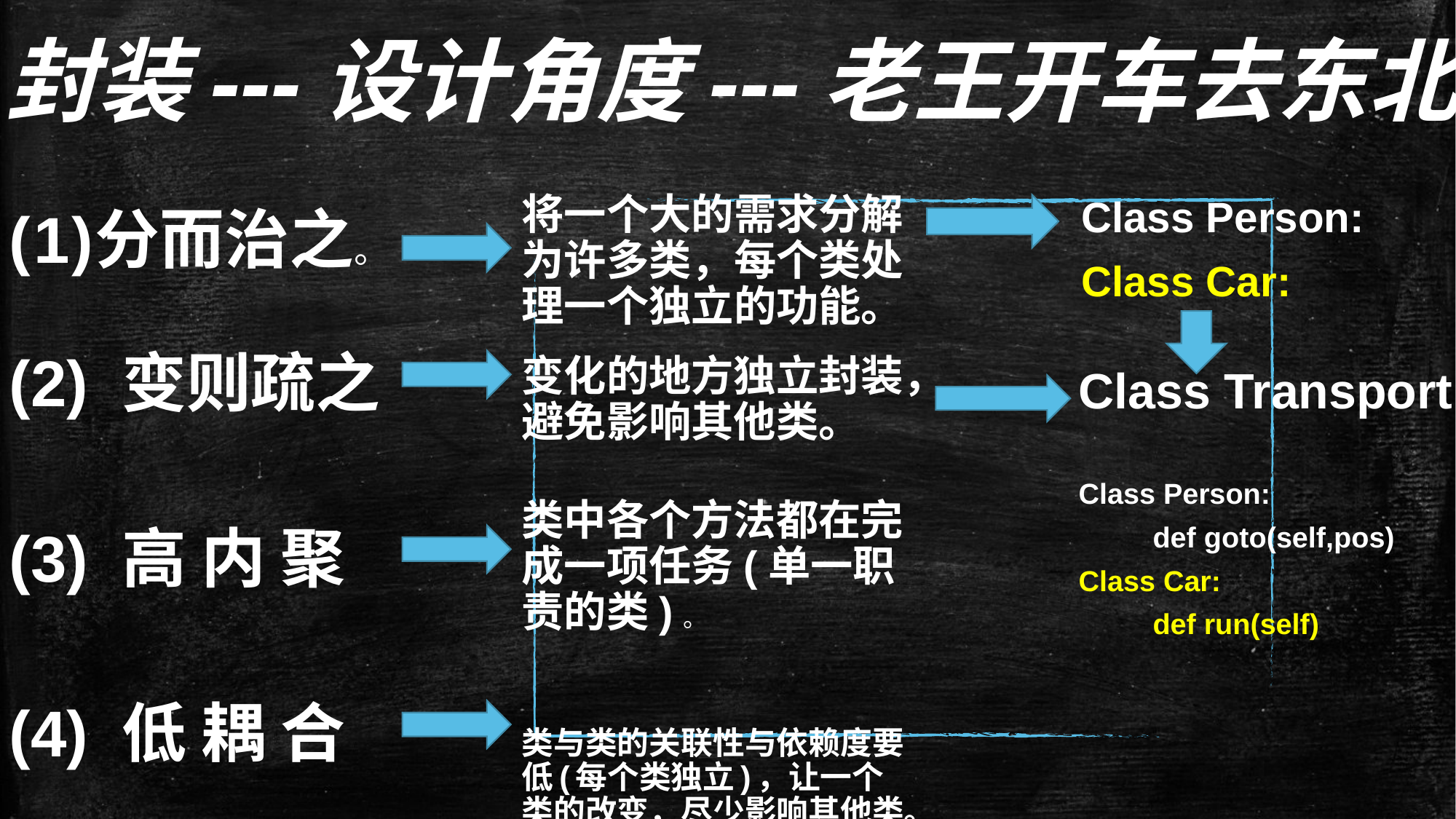

封装---设计角度---老王开车去东北
class Transport:
Class Person:
Class Car:
分而治之。

(2) 变则疏之

(3) 高 内 聚

(4) 低 耦 合
将一个大的需求分解为许多类，每个类处理一个独立的功能。

Class Transport
变化的地方独立封装，避免影响其他类。

Class Person:
	def goto(self,pos)
Class Car:
	def run(self)
类中各个方法都在完成一项任务(单一职责的类)。

类与类的关联性与依赖度要低(每个类独立)，让一个类的改变，尽少影响其他类。